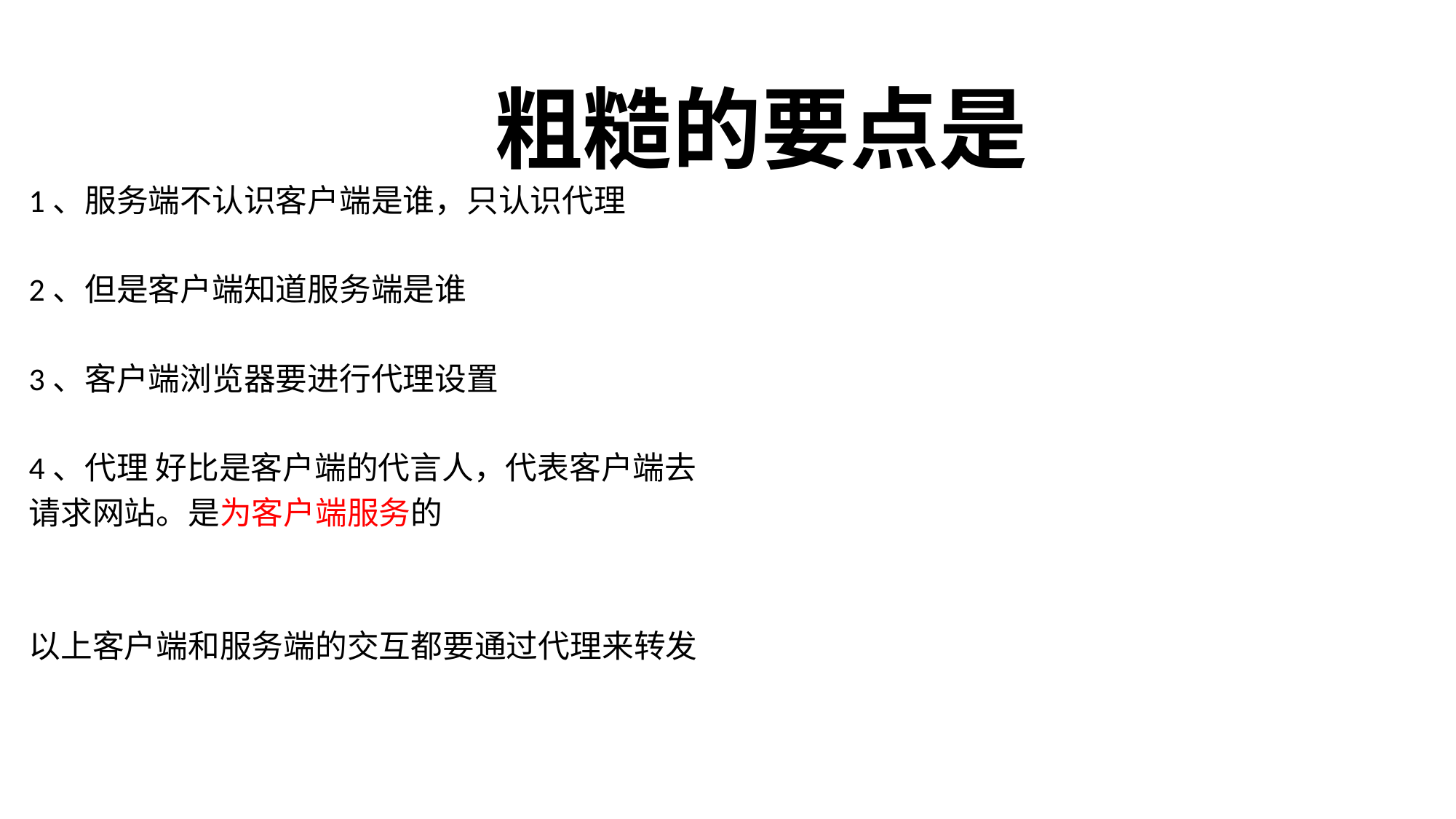

# 粗糙的要点是
1、服务端不认识客户端是谁，只认识代理

2、但是客户端知道服务端是谁

3、客户端浏览器要进行代理设置

4、代理 好比是客户端的代言人，代表客户端去
请求网站。是为客户端服务的

以上客户端和服务端的交互都要通过代理来转发